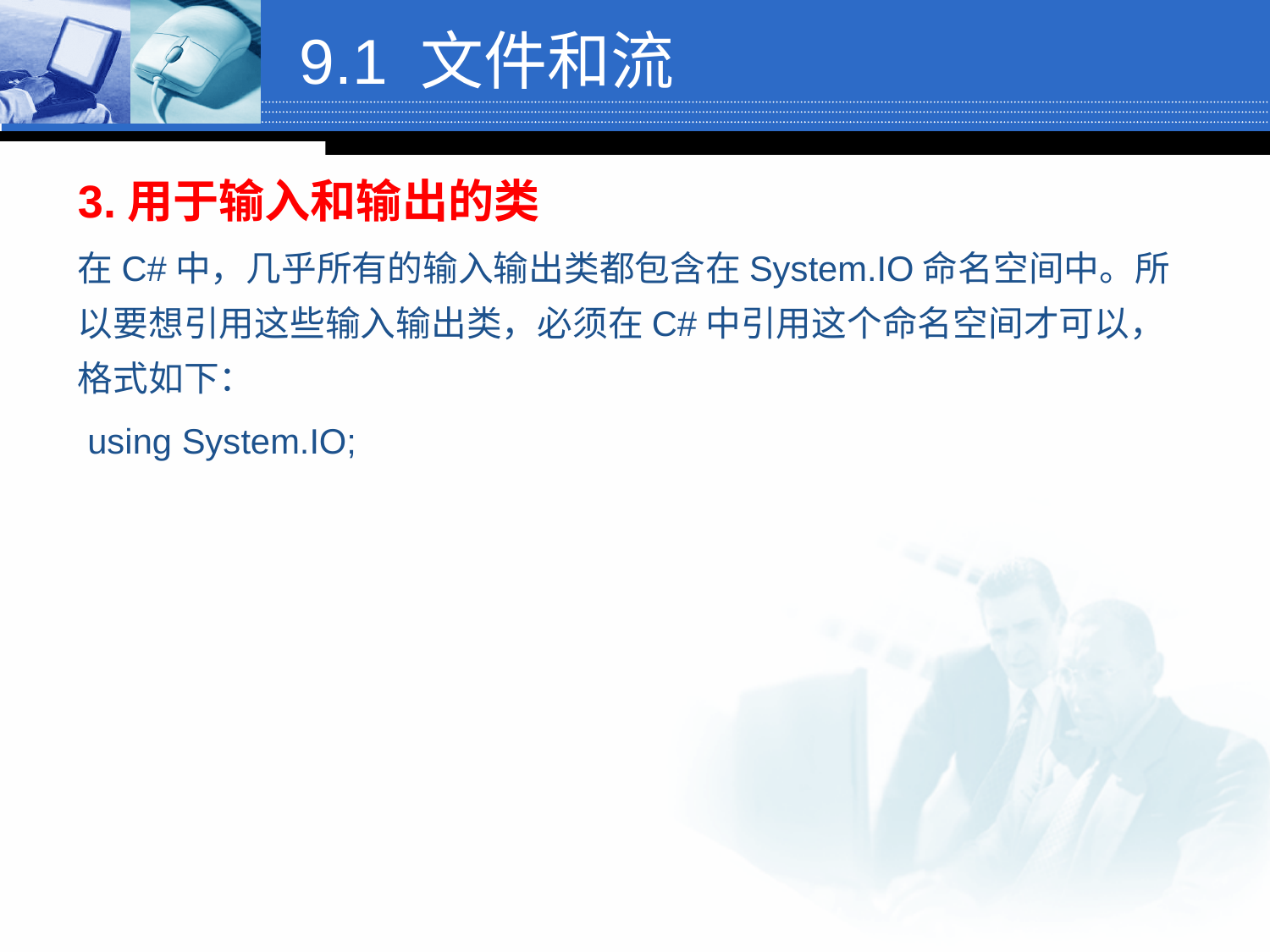

# 9.1 文件和流
3.用于输入和输出的类
在C#中，几乎所有的输入输出类都包含在System.IO命名空间中。所以要想引用这些输入输出类，必须在C#中引用这个命名空间才可以，格式如下：
 using System.IO;